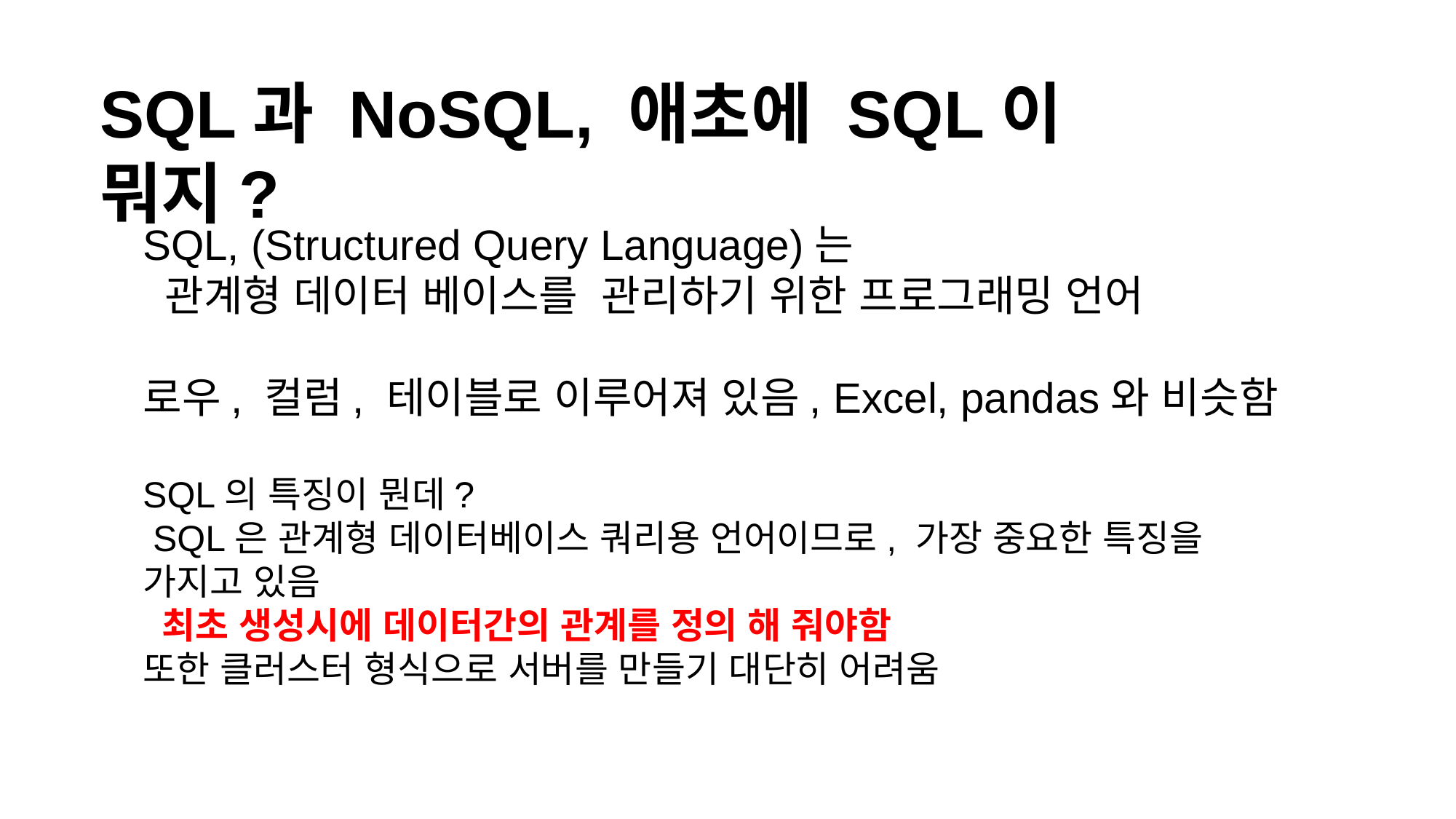

SQL과 NoSQL, 애초에 SQL이 뭐지?
SQL, (Structured Query Language)는
 관계형 데이터 베이스를  관리하기 위한 프로그래밍 언어

로우, 컬럼, 테이블로 이루어져 있음, Excel, pandas와 비슷함
SQL의 특징이 뭔데?
 SQL은 관계형 데이터베이스 쿼리용 언어이므로, 가장 중요한 특징을 가지고 있음
 최초 생성시에 데이터간의 관계를 정의 해 줘야함
또한 클러스터 형식으로 서버를 만들기 대단히 어려움